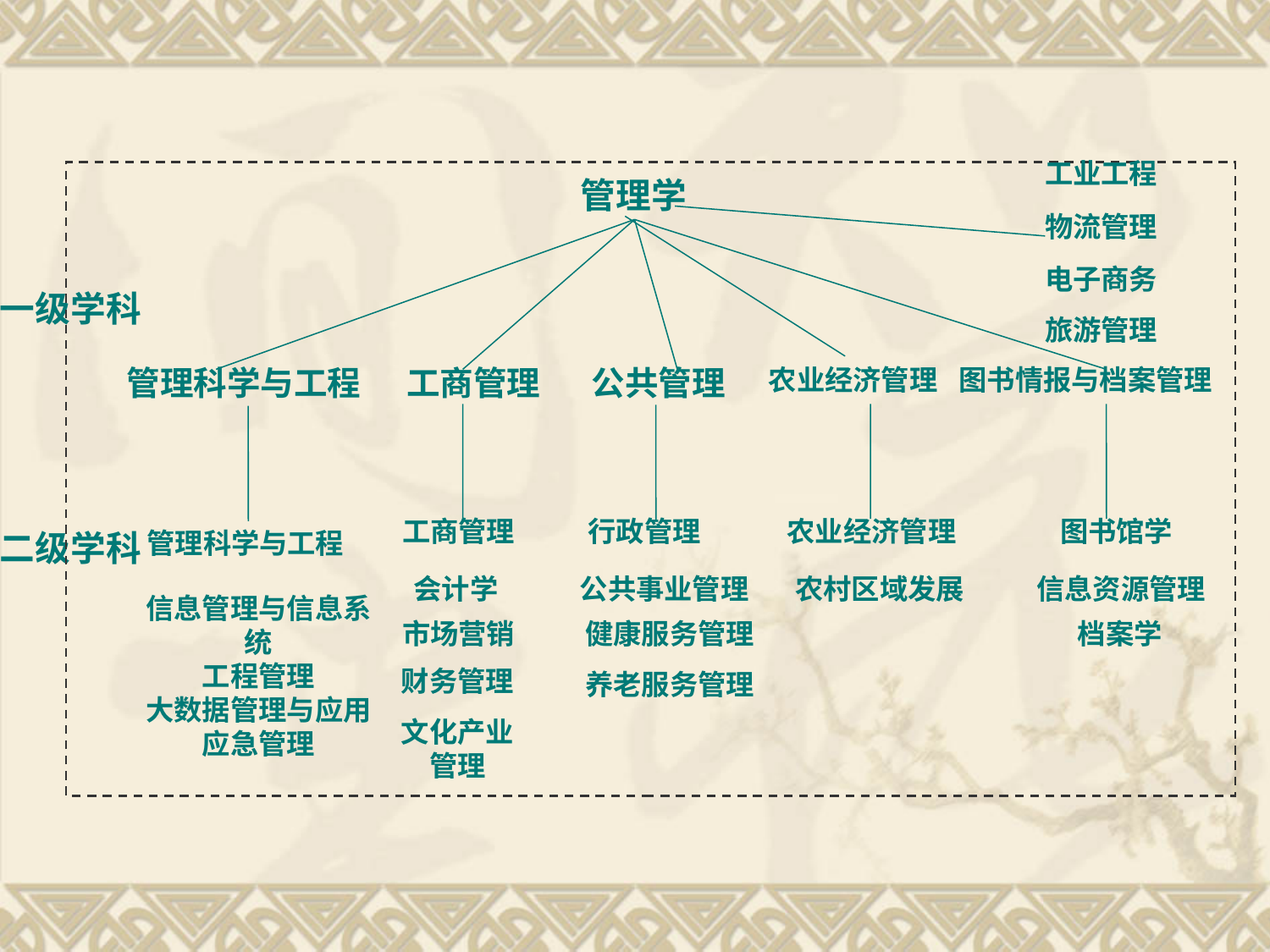

工业工程

物流管理

电子商务

旅游管理

管理学

一级学科

管理科学与工程
工商管理
公共管理
农业经济管理
图书情报与档案管理

工商管理
行政管理
农业经济管理
图书馆学
二级学科
管理科学与工程

会计学
公共事业管理
农村区域发展
信息资源管理

市场营销
健康服务管理

养老服务管理
档案学

财务管理

文化产业管理

信息管理与信息系统
工程管理
大数据管理与应用
应急管理